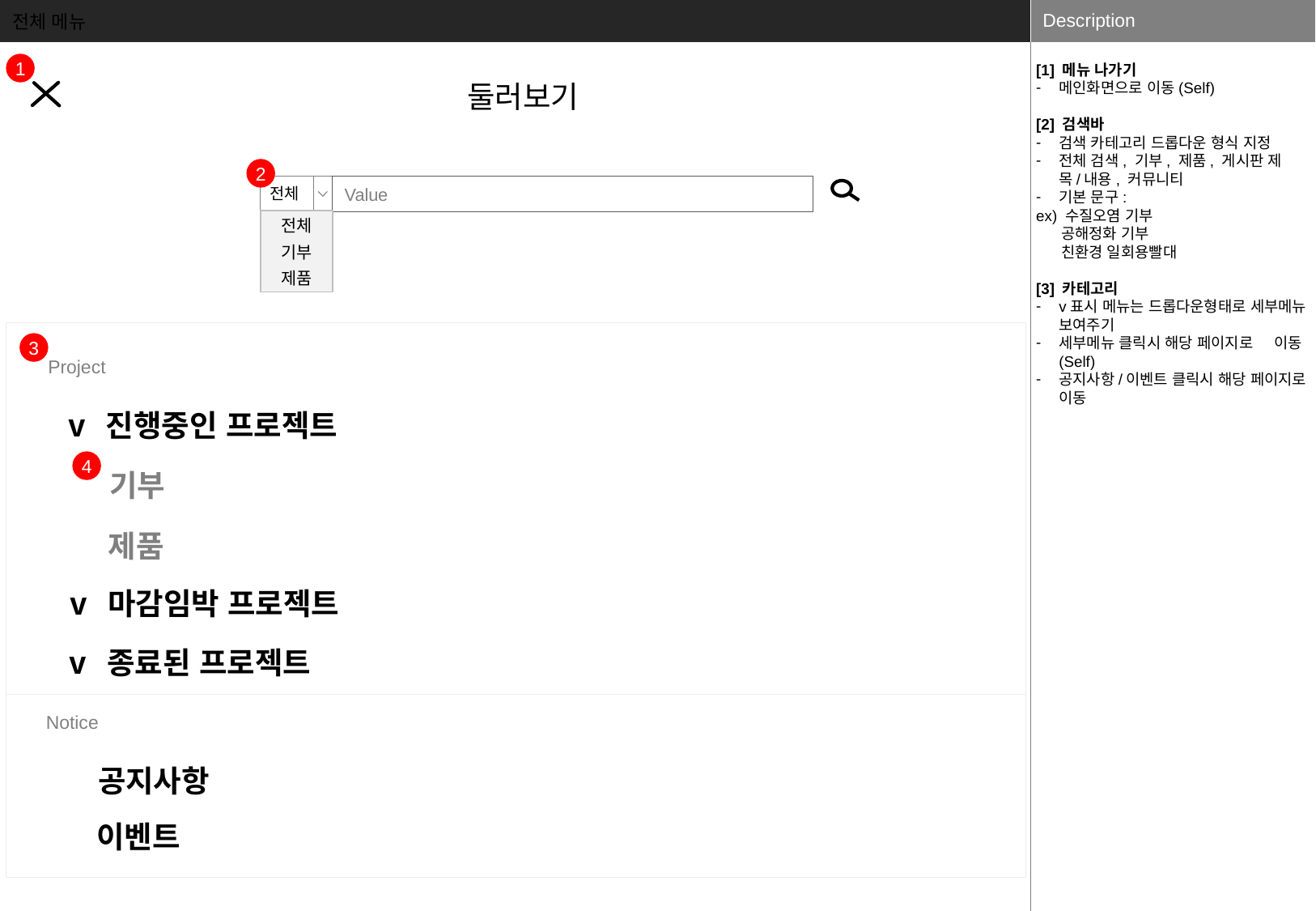

전체 메뉴

[1] 메뉴 나가기
메인화면으로 이동(Self)

[2] 검색바
검색 카테고리 드롭다운 형식 지정
전체 검색, 기부, 제품, 게시판 제목/내용, 커뮤니티
기본 문구:
ex) 수질오염 기부
     공해정화 기부
     친환경 일회용빨대

[3] 카테고리
v표시 메뉴는 드롭다운형태로 세부메뉴 보여주기
세부메뉴 클릭시 해당 페이지로     이동(Self)
공지사항/이벤트 클릭시 해당 페이지로 이동

1
둘러보기
2

Value
전체

전체

기부

제품

3
Project
ⅴ 진행중인 프로젝트
기부
4
제품
ⅴ 마감임박 프로젝트
ⅴ 종료된 프로젝트

Notice
공지사항
이벤트